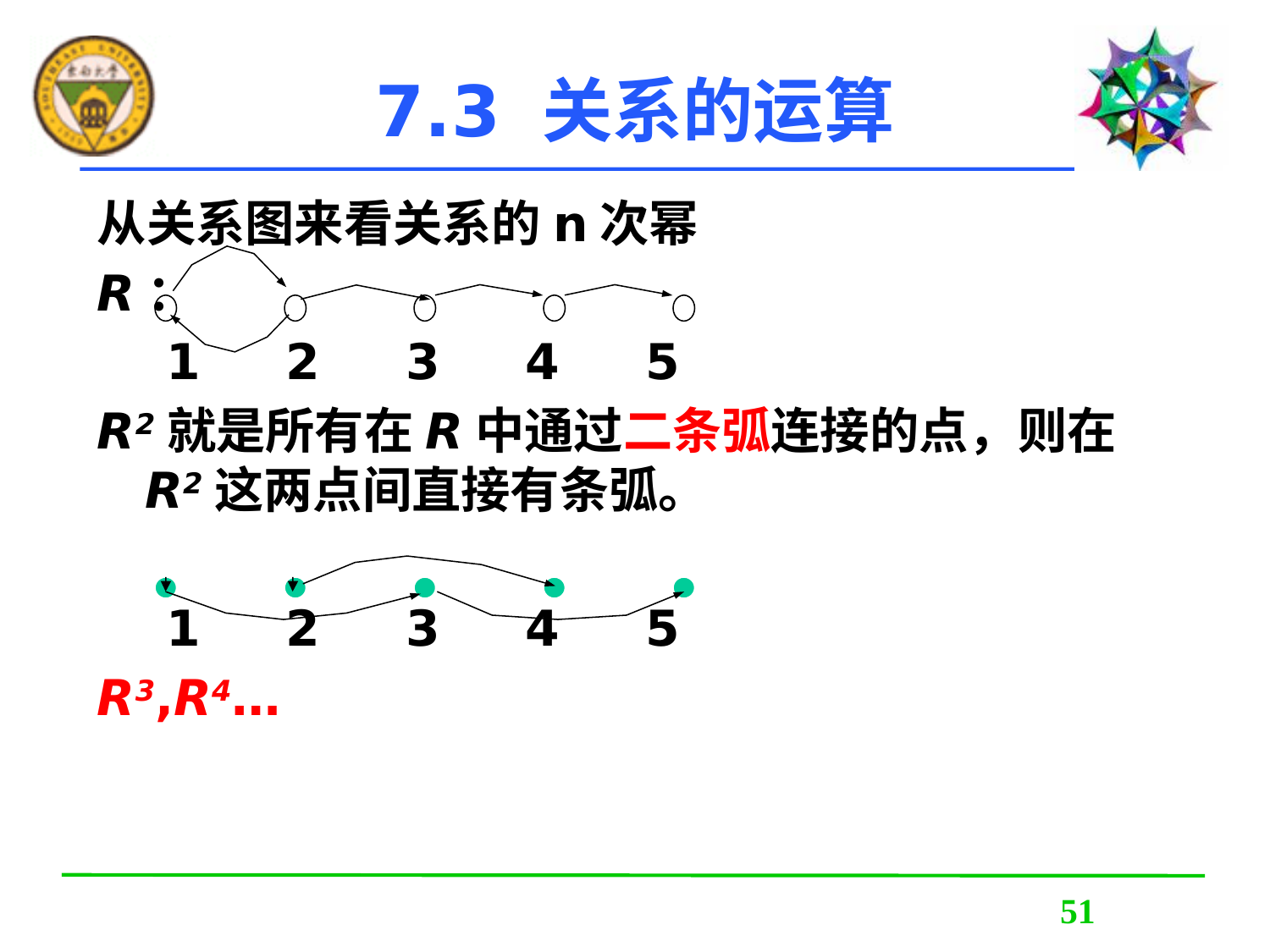

7.3 关系的运算
从关系图来看关系的n次幂
R：
    1     2     3     4     5
R2就是所有在R中通过二条弧连接的点，则在R2这两点间直接有条弧。

    1     2     3     4     5
R3,R4…